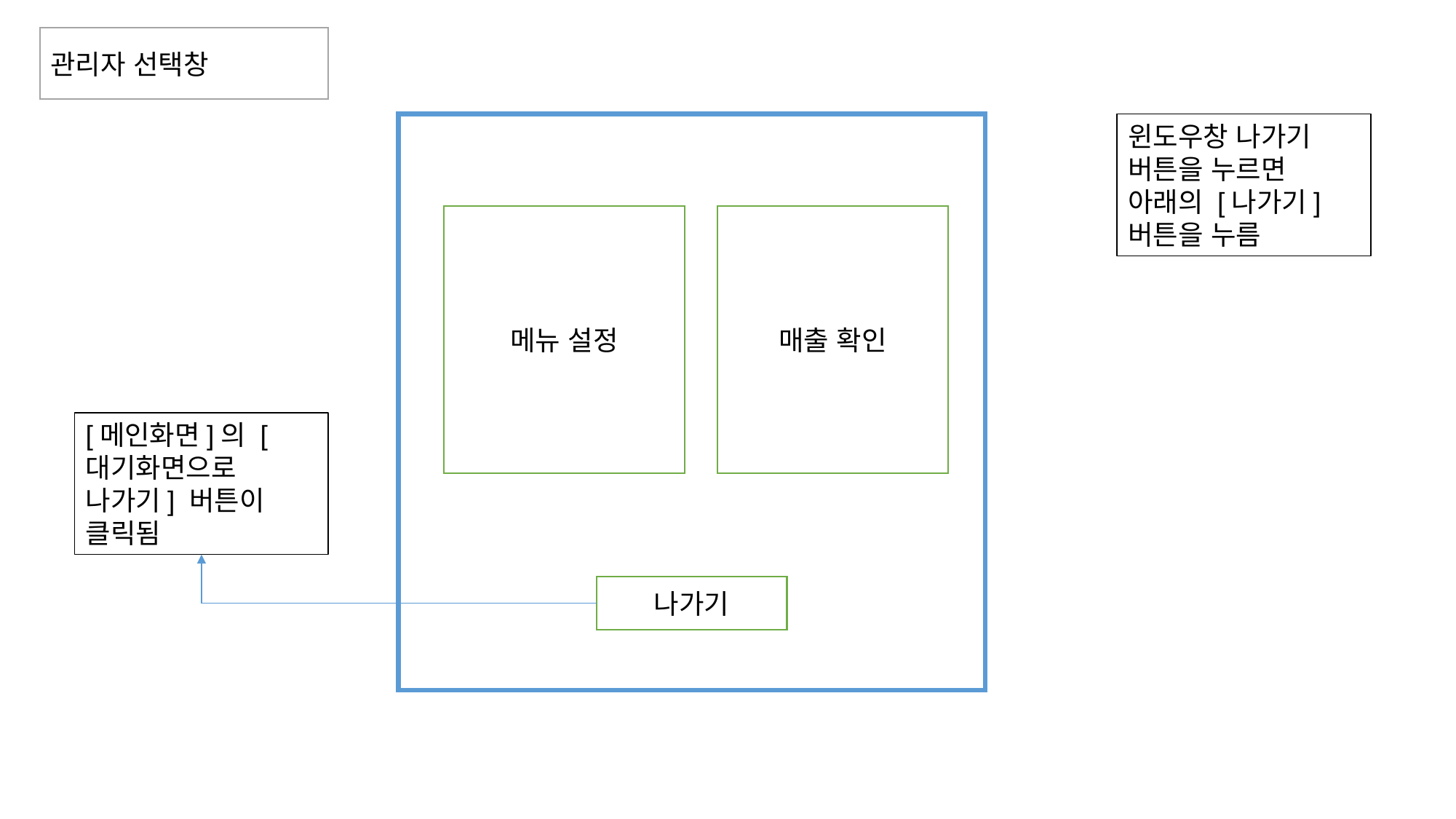

관리자 선택창
윈도우창 나가기 버튼을 누르면 아래의 [나가기]버튼을 누름

메뉴 설정
매출 확인
[메인화면]의 [대기화면으로 나가기] 버튼이 클릭됨
나가기